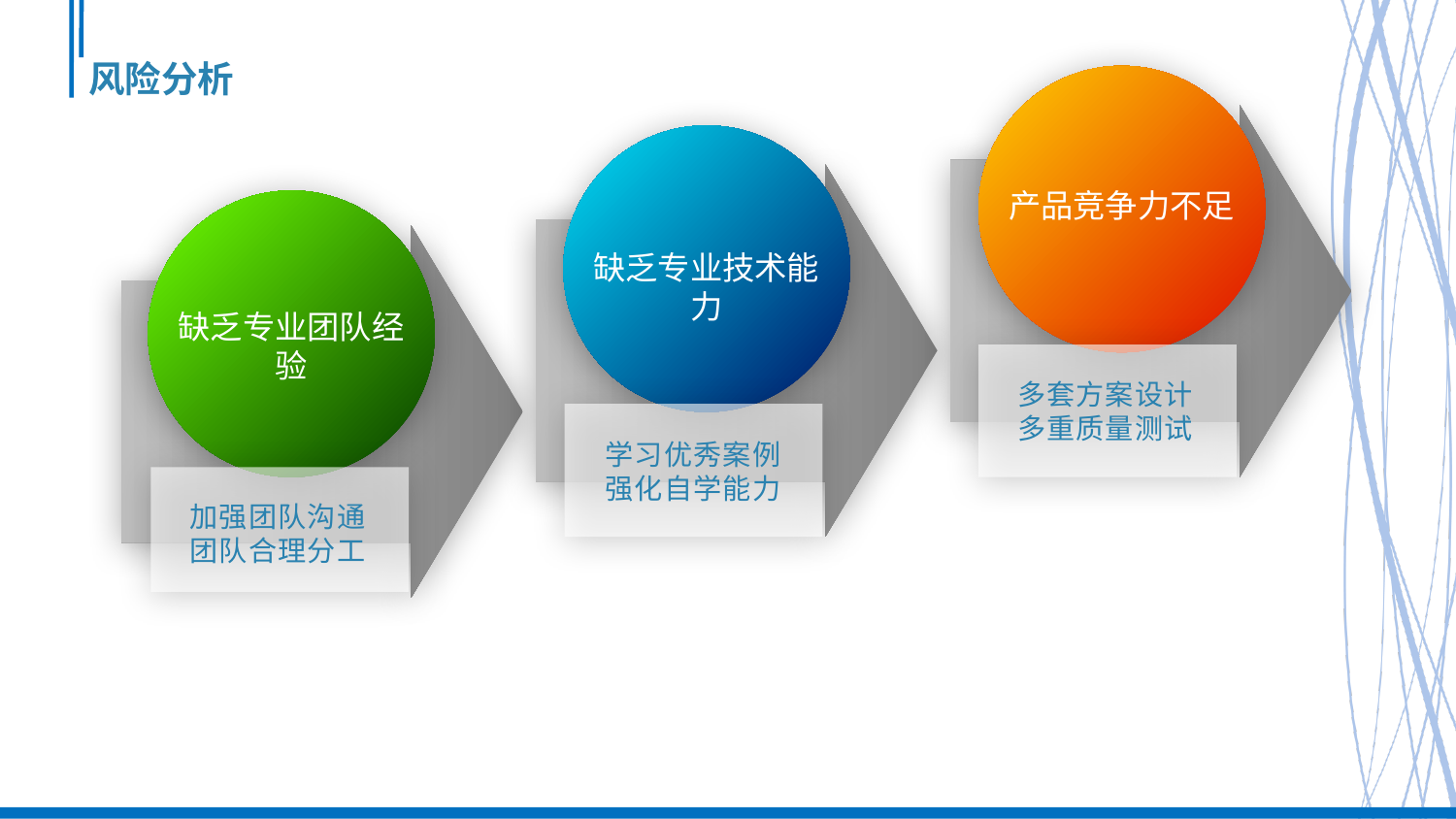

# 风险分析

产品竞争力不足

缺乏专业技术能力

duo'cho
缺乏专业团队经验

多套方案设计
多重质量测试

学习优秀案例
强化自学能力

加强团队沟通
团队合理分工